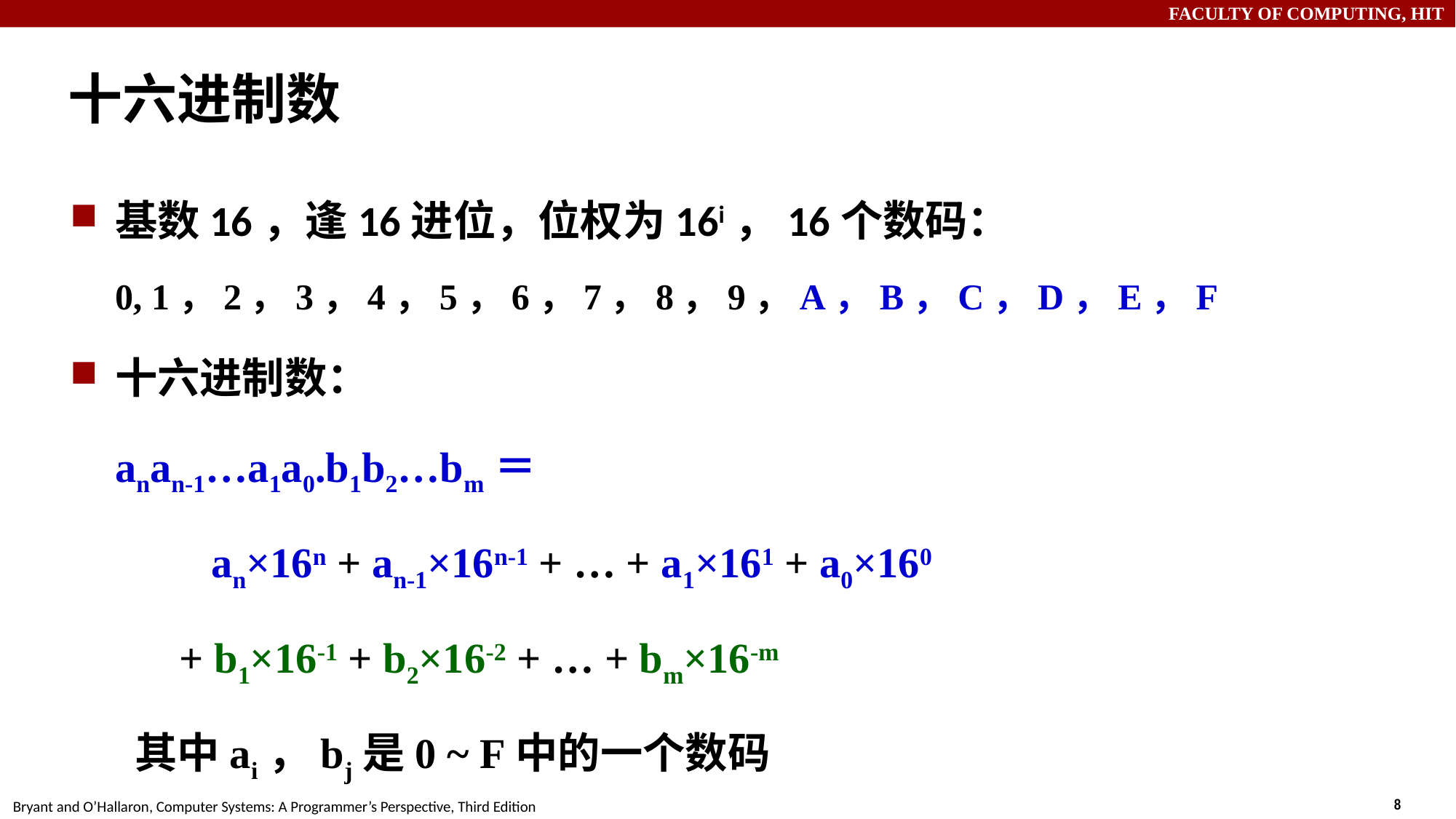

# 十六进制数
基数16，逢16进位，位权为16i，16个数码：
	0, 1，2，3，4，5，6，7，8，9，A，B，C，D，E，F
十六进制数：
	anan-1…a1a0.b1b2…bm＝
             an×16n + an-1×16n-1 + … + a1×161 + a0×160
          + b1×16-1 + b2×16-2 + … + bm×16-m
	 其中ai，bj是0 ~ F中的一个数码